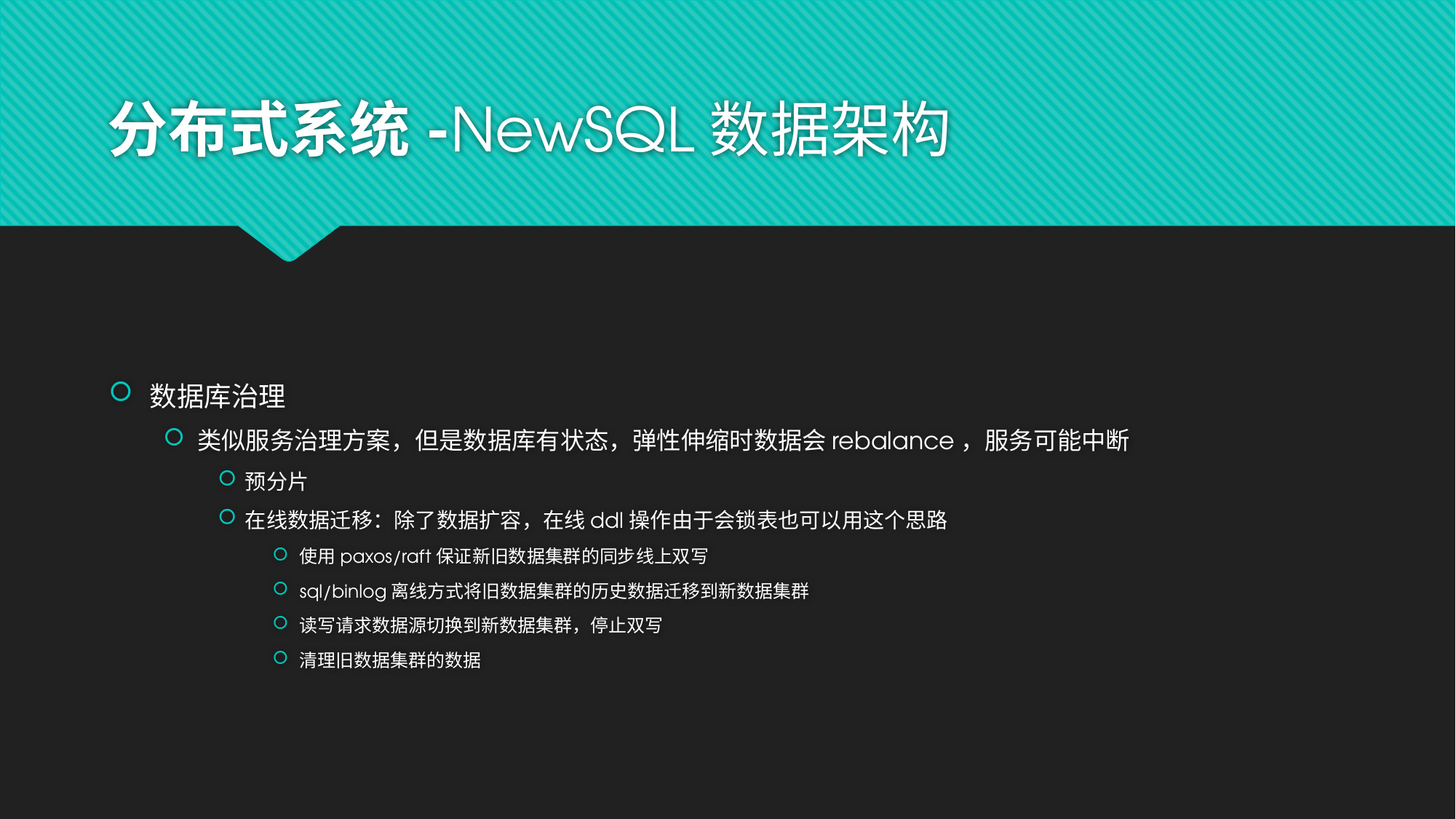

# 分布式系统-NewSQL数据架构
数据库治理
类似服务治理方案，但是数据库有状态，弹性伸缩时数据会rebalance，服务可能中断
预分片
在线数据迁移：除了数据扩容，在线ddl操作由于会锁表也可以用这个思路
使用paxos/raft保证新旧数据集群的同步线上双写
sql/binlog离线方式将旧数据集群的历史数据迁移到新数据集群
读写请求数据源切换到新数据集群，停止双写
清理旧数据集群的数据